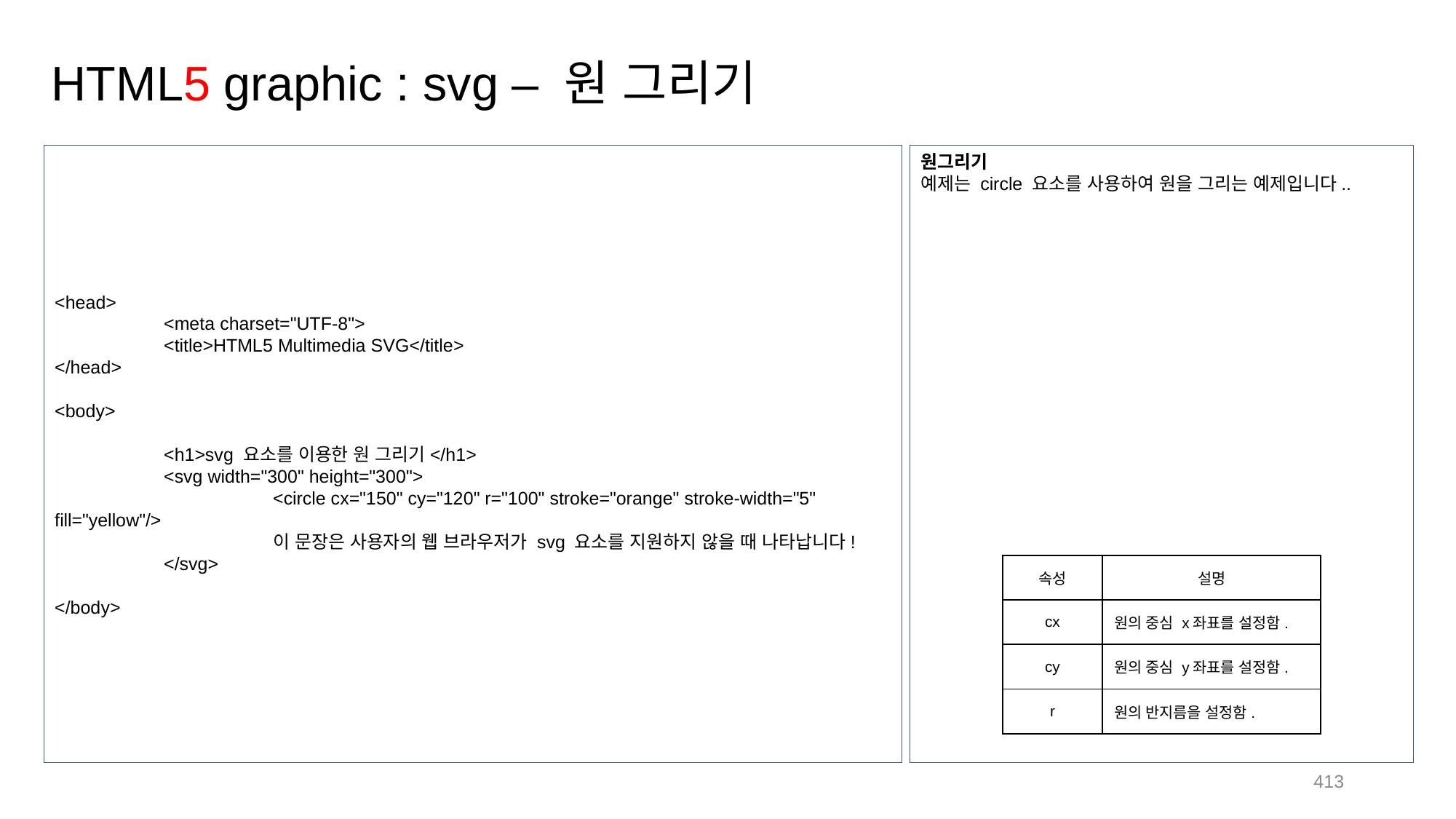

# HTML5 graphic : svg – 원 그리기
<head>
	<meta charset="UTF-8">
	<title>HTML5 Multimedia SVG</title>
</head>

<body>

	<h1>svg 요소를 이용한 원 그리기</h1>
	<svg width="300" height="300">
		<circle cx="150" cy="120" r="100" stroke="orange" stroke-width="5" fill="yellow"/>
		이 문장은 사용자의 웹 브라우저가 svg 요소를 지원하지 않을 때 나타납니다!
	</svg>

</body>
원그리기
예제는 circle 요소를 사용하여 원을 그리는 예제입니다..
| 속성 | 설명 |
| --- | --- |
| cx | 원의 중심 x좌표를 설정함. |
| cy | 원의 중심 y좌표를 설정함. |
| r | 원의 반지름을 설정함. |
413